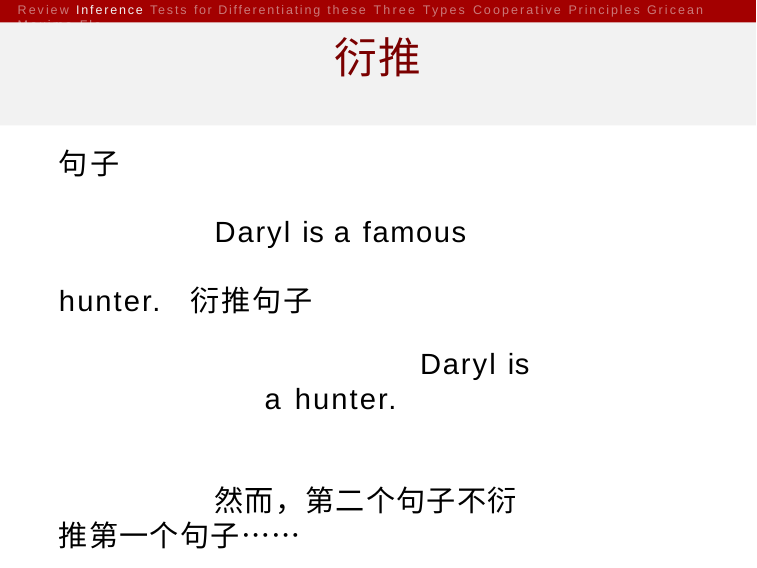

Review Inference Tests for Differentiating these Three Types Cooperative Principles Gricean Maxims Flo
# 衍推
句子
Daryl is a famous hunter.  衍推句子

Daryl is a hunter.

然而，第二个句子不衍推第一个句子……